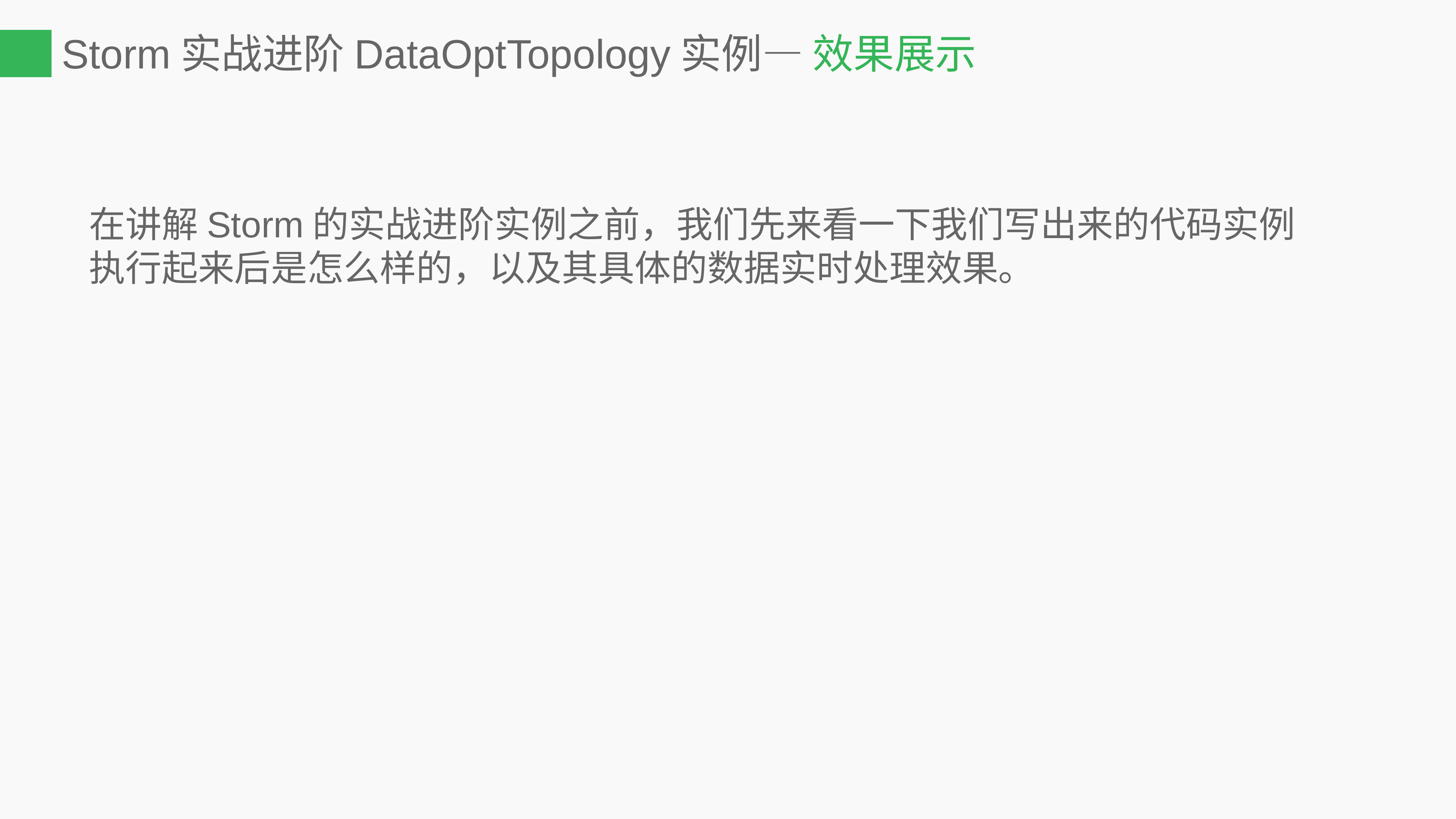

# Storm实战进阶DataOptTopology实例— 效果展示
在讲解Storm的实战进阶实例之前，我们先来看一下我们写出来的代码实例执行起来后是怎么样的，以及其具体的数据实时处理效果。